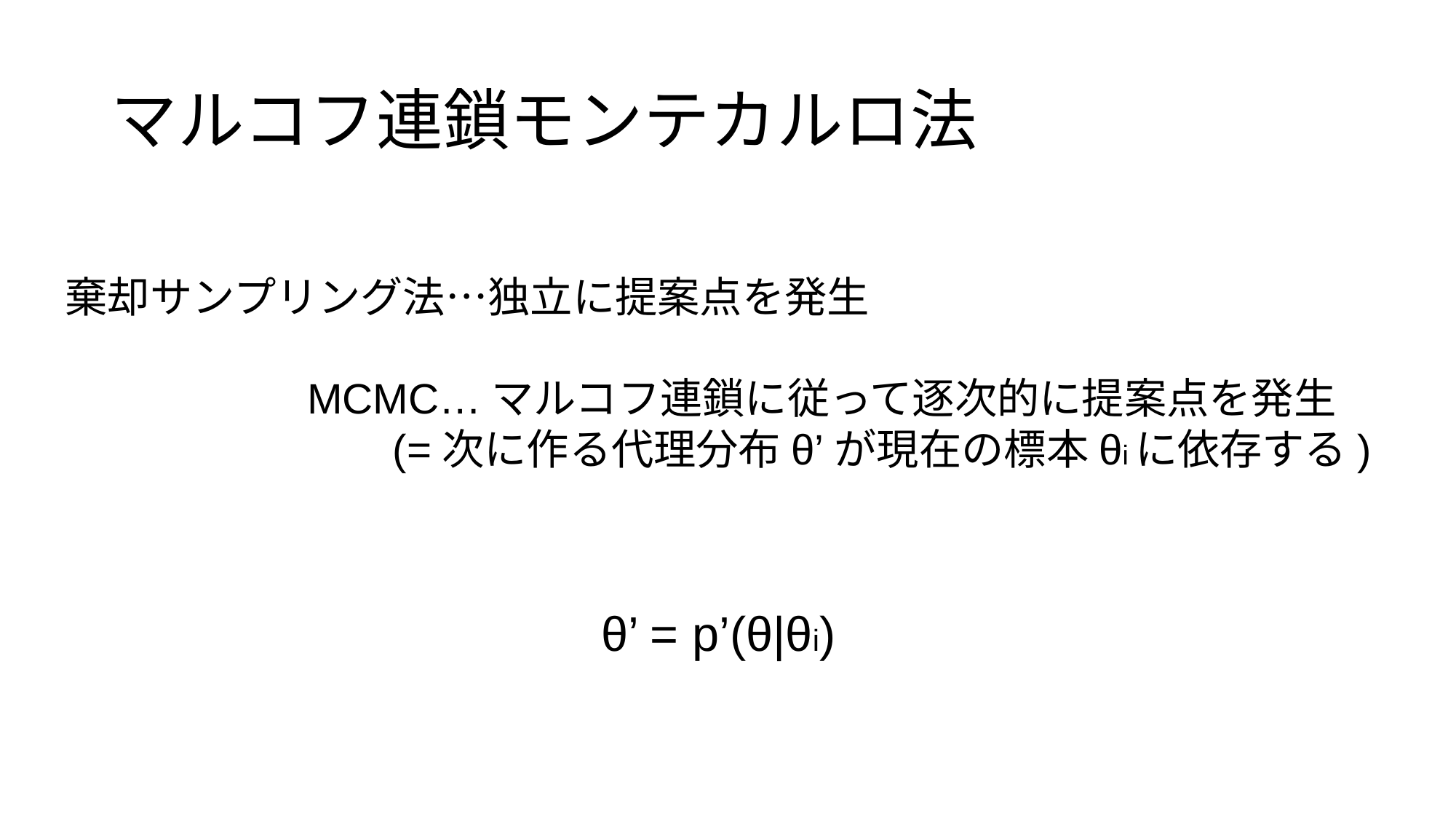

# マルコフ連鎖モンテカルロ法
棄却サンプリング法…独立に提案点を発生

		  MCMC…マルコフ連鎖に従って逐次的に提案点を発生
			(=次に作る代理分布θ’が現在の標本θiに依存する)
θ’ = p’(θ|θi)